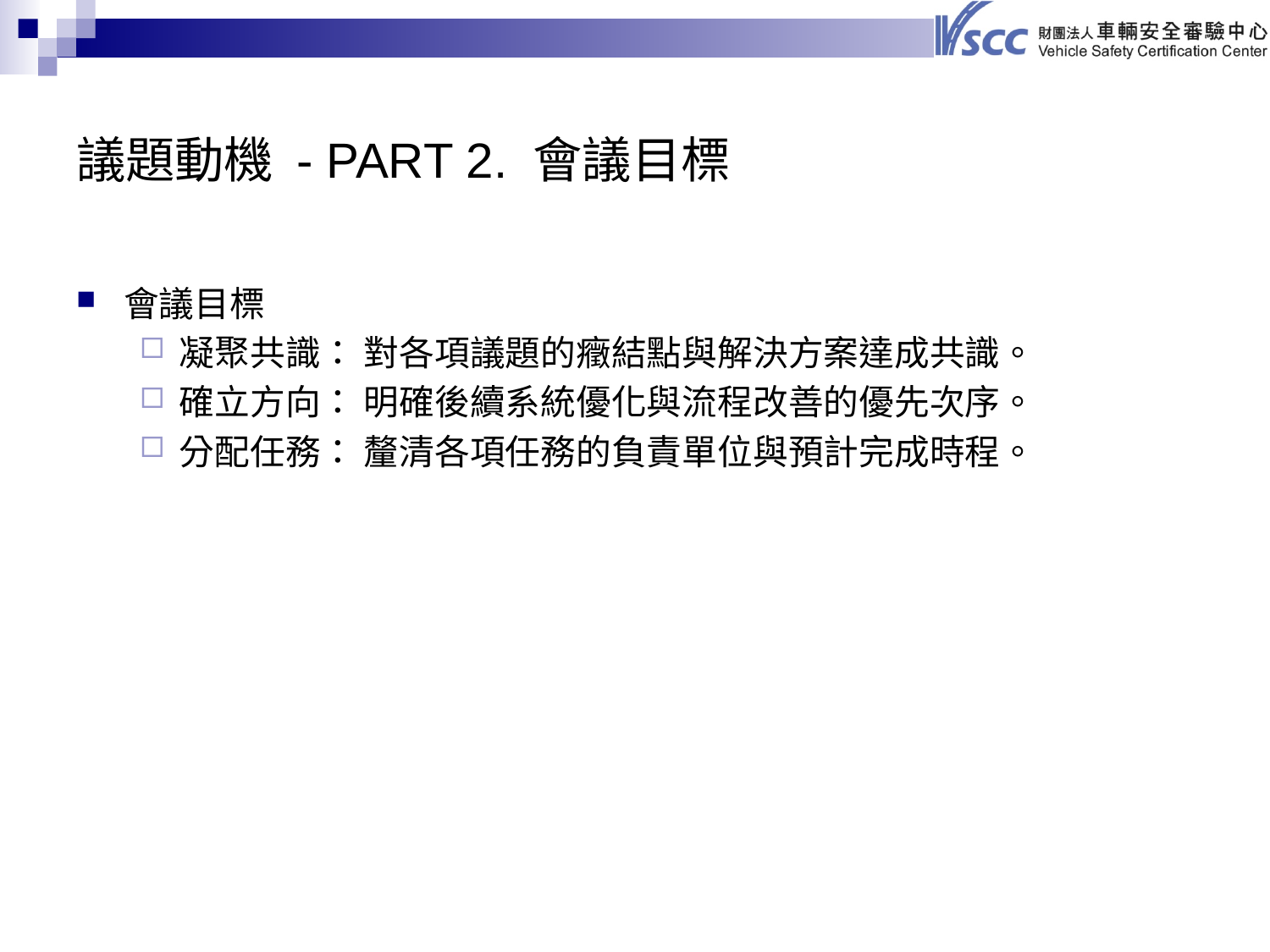

# 議題動機 - PART 2. 會議目標
會議目標
凝聚共識： 對各項議題的癥結點與解決方案達成共識。
確立方向： 明確後續系統優化與流程改善的優先次序。
分配任務： 釐清各項任務的負責單位與預計完成時程。